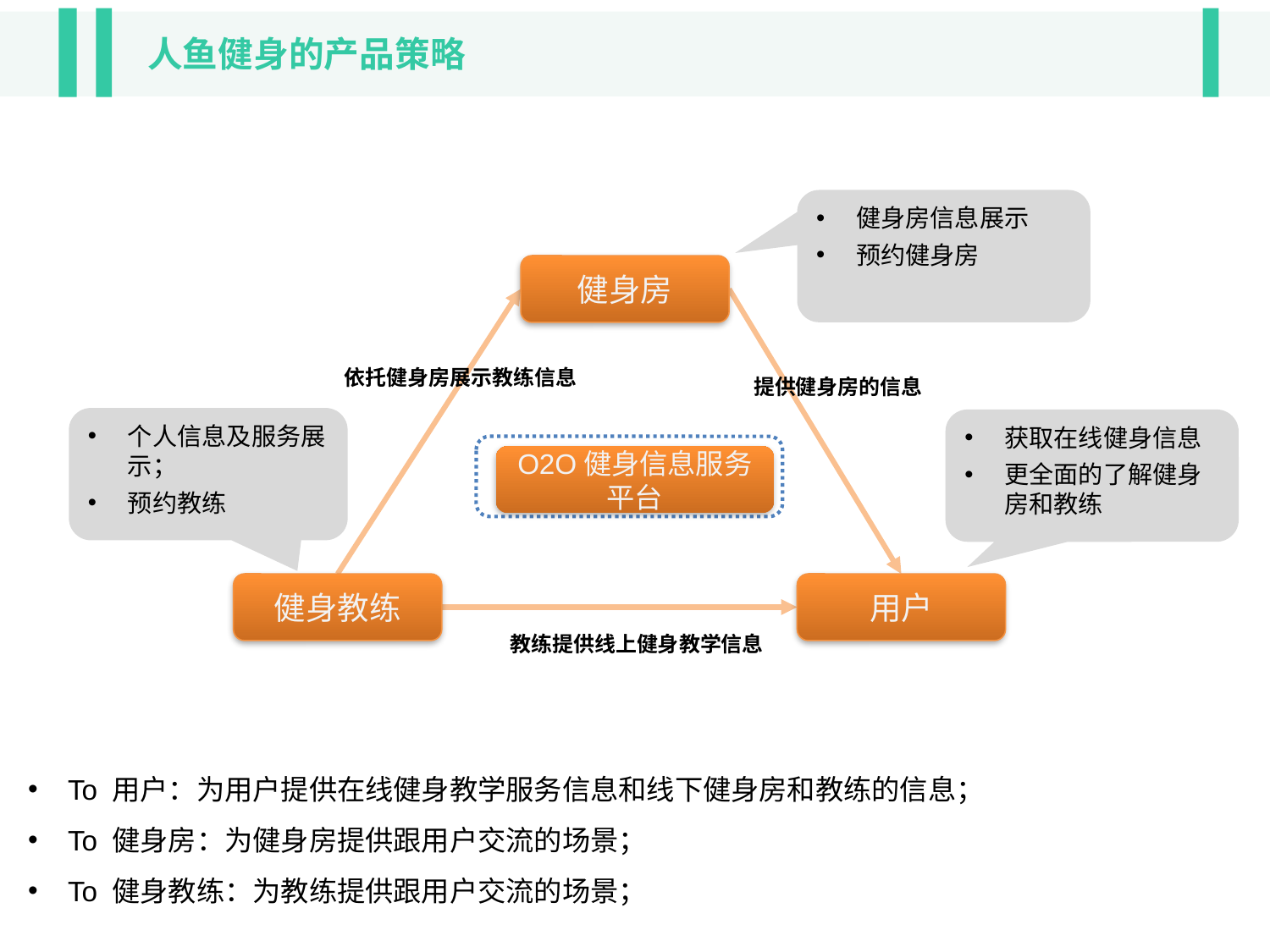

人鱼健身的产品策略
健身房信息展示
预约健身房
健身房
依托健身房展示教练信息
提供健身房的信息
个人信息及服务展示；
预约教练
获取在线健身信息
更全面的了解健身房和教练

O2O健身信息服务平台
健身教练
用户
教练提供线上健身教学信息
To 用户：为用户提供在线健身教学服务信息和线下健身房和教练的信息；
To 健身房：为健身房提供跟用户交流的场景；
To 健身教练：为教练提供跟用户交流的场景；